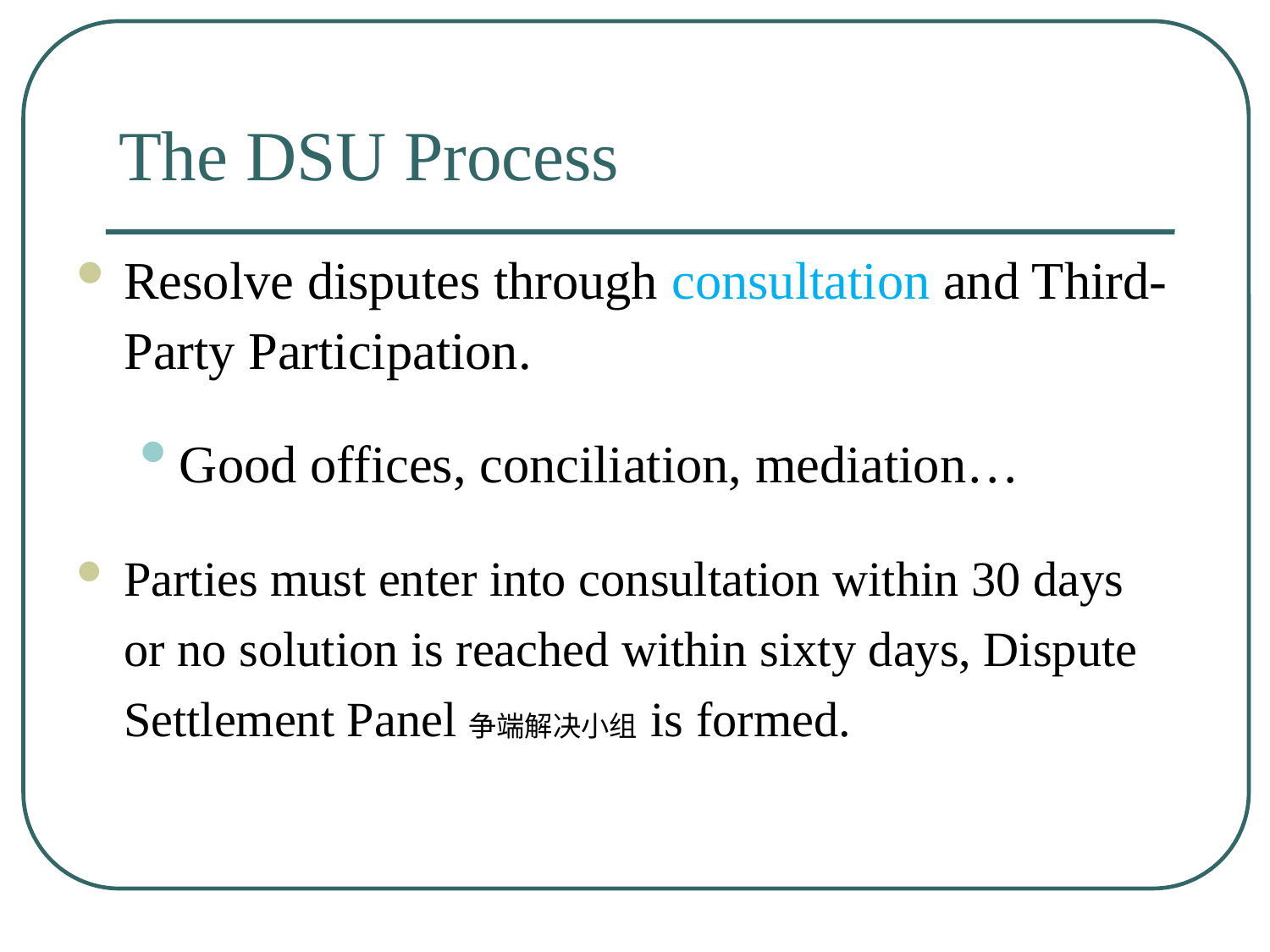

# The DSU Process
Resolve disputes through consultation and Third-Party Participation.
Good offices, conciliation, mediation…
Parties must enter into consultation within 30 days or no solution is reached within sixty days, Dispute Settlement Panel争端解决小组 is formed.